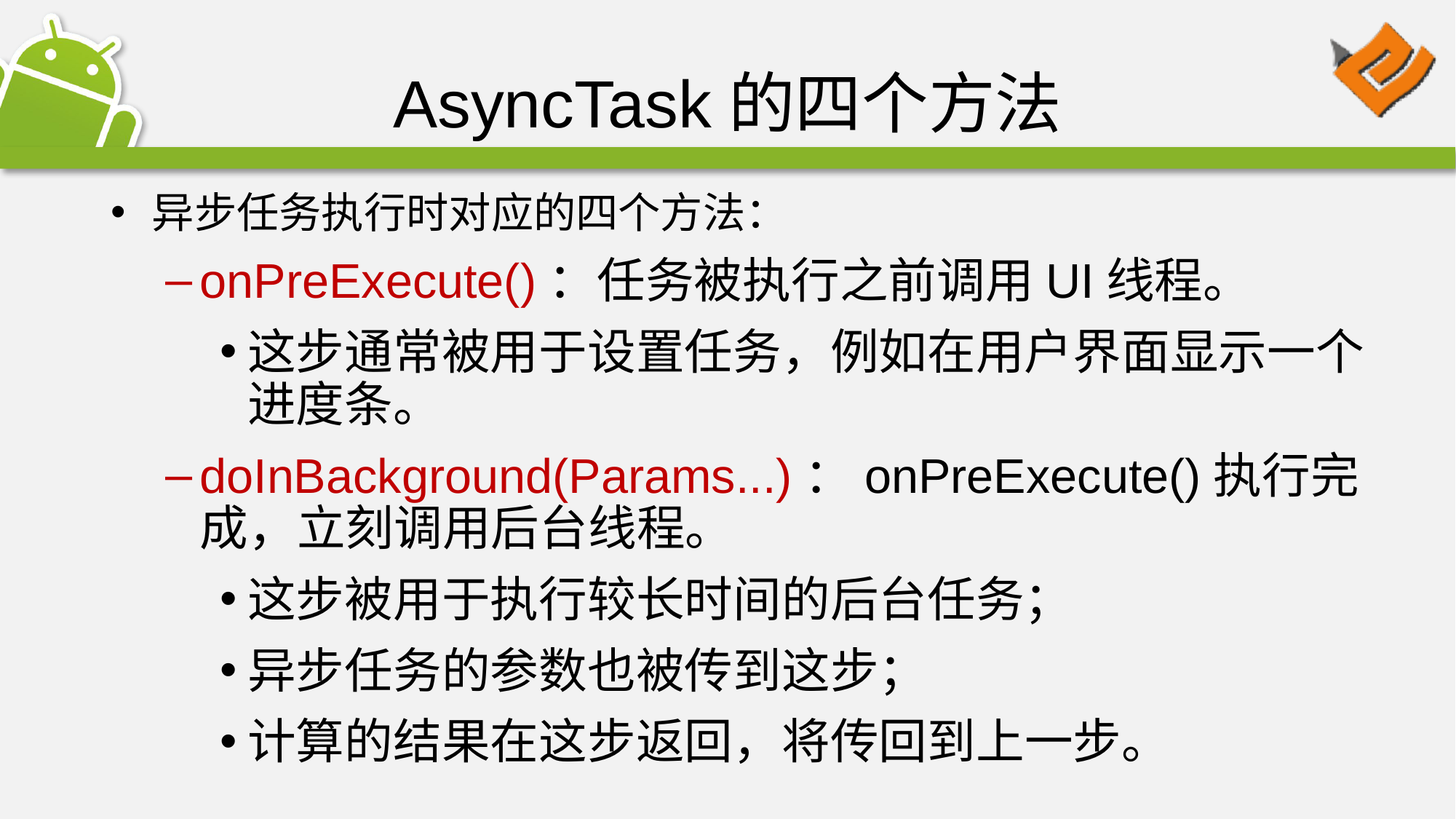

# AsyncTask的四个方法
异步任务执行时对应的四个方法：
onPreExecute()：任务被执行之前调用UI线程。
这步通常被用于设置任务，例如在用户界面显示一个进度条。
doInBackground(Params...)：onPreExecute()执行完成，立刻调用后台线程。
这步被用于执行较长时间的后台任务；
异步任务的参数也被传到这步；
计算的结果在这步返回，将传回到上一步。